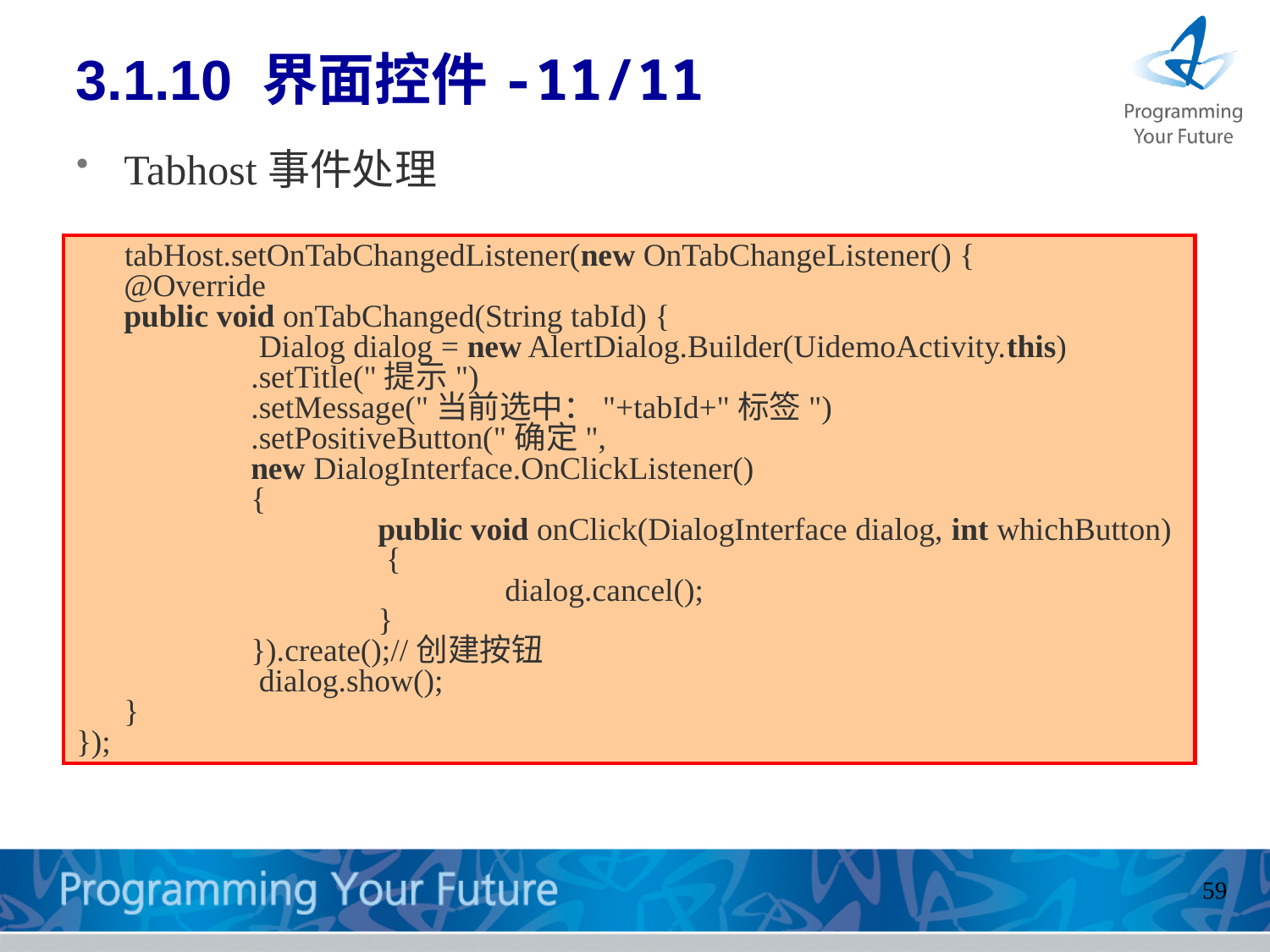

3.1.10 界面控件-11/11
Tabhost事件处理

      tabHost.setOnTabChangedListener(new OnTabChangeListener() {
	@Override
	public void onTabChanged(String tabId) {
		 Dialog dialog = new AlertDialog.Builder(UidemoActivity.this)
		.setTitle("提示")
		.setMessage("当前选中："+tabId+"标签")
		.setPositiveButton("确定",
		new DialogInterface.OnClickListener()
		{
			public void onClick(DialogInterface dialog, int whichButton)
			 {
				dialog.cancel();
			}
		}).create();//创建按钮
		 dialog.show();
	}
});